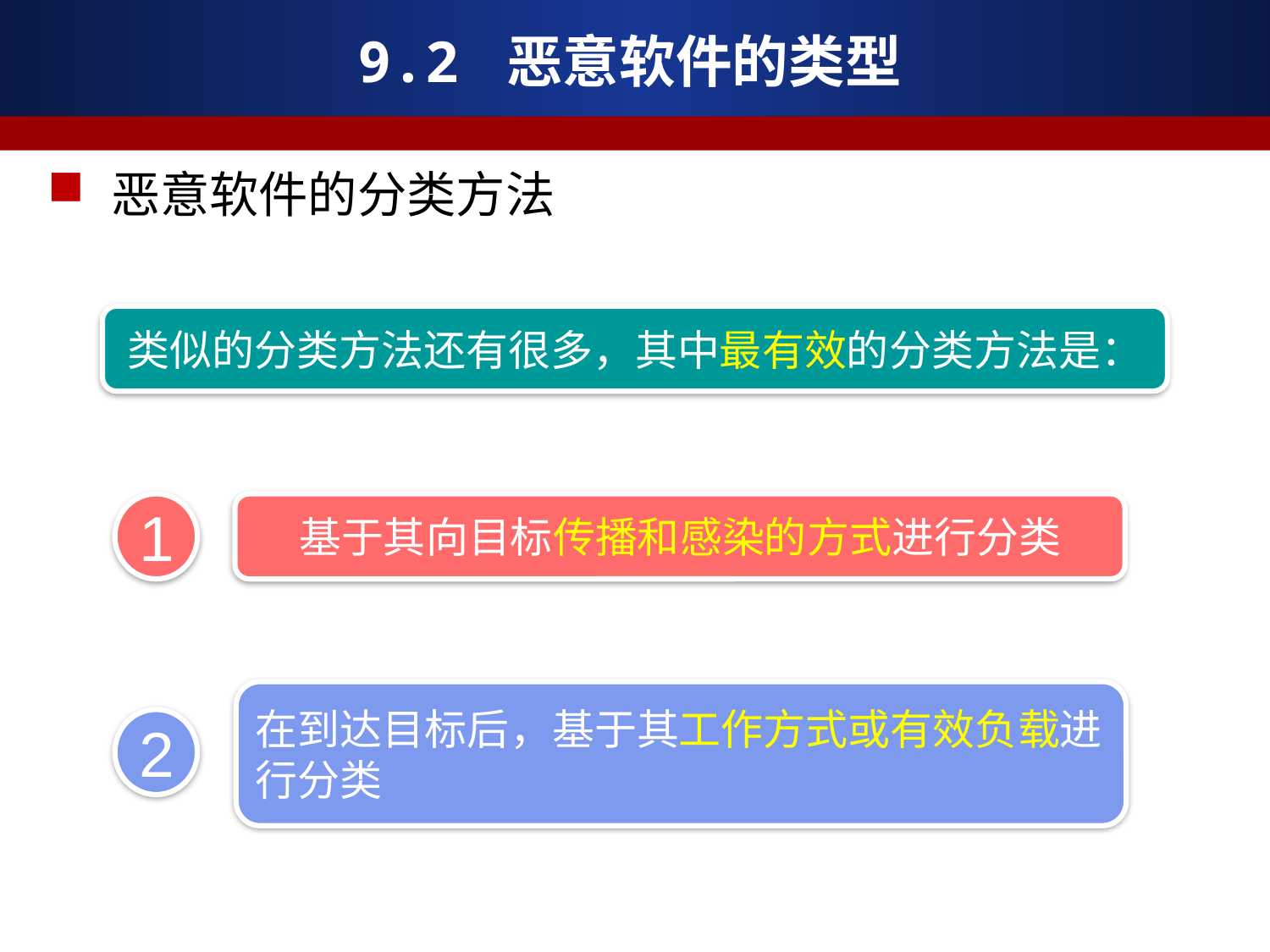

# 9.2 恶意软件的类型
恶意软件的分类方法
类似的分类方法还有很多，其中最有效的分类方法是：
1
基于其向目标传播和感染的方式进行分类
在到达目标后，基于其工作方式或有效负载进行分类
2
7